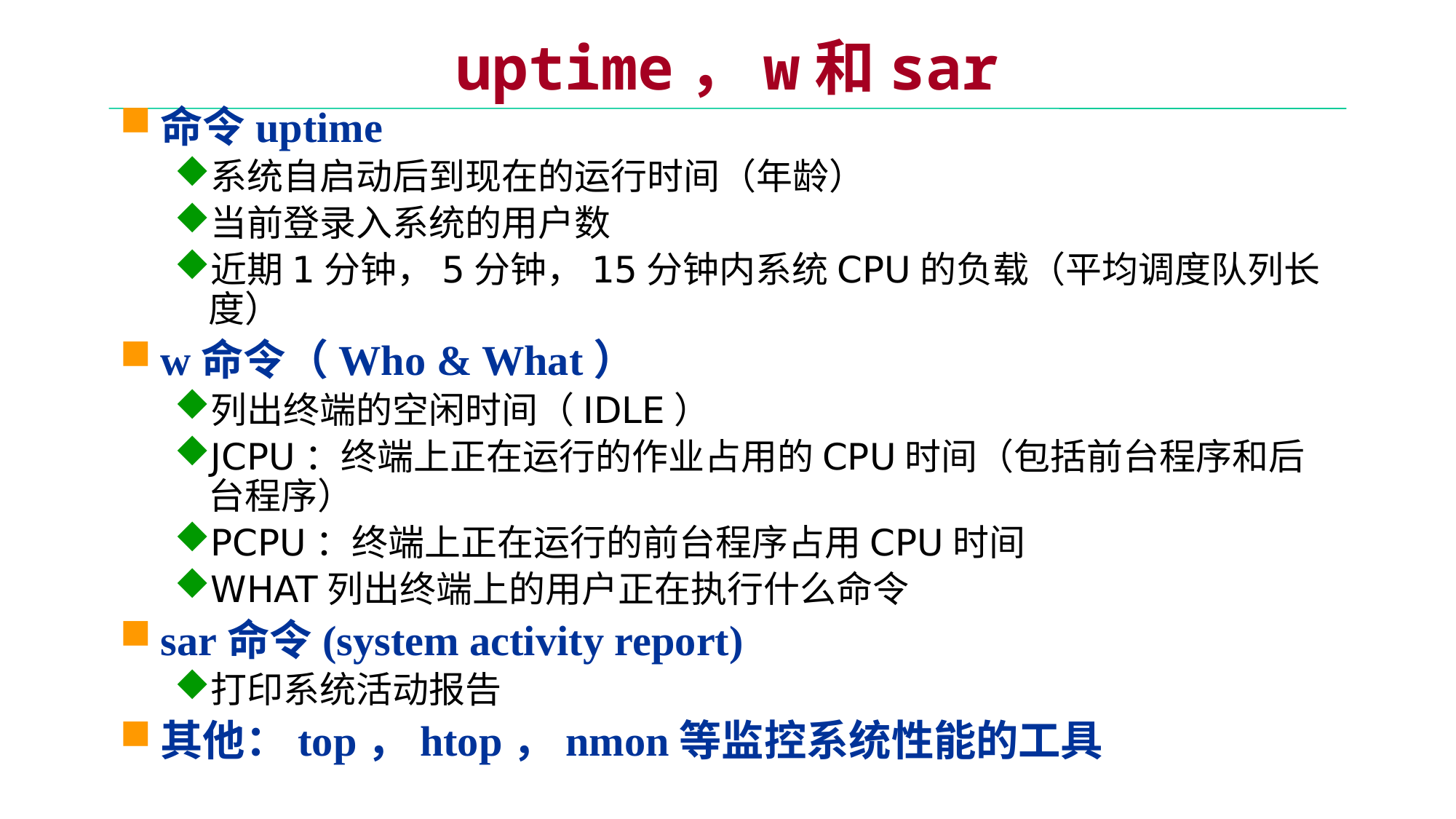

# uptime，w和sar
命令uptime
系统自启动后到现在的运行时间（年龄）
当前登录入系统的用户数
近期1分钟，5分钟，15分钟内系统CPU的负载（平均调度队列长度）
w命令（Who & What）
列出终端的空闲时间（IDLE）
JCPU：终端上正在运行的作业占用的CPU时间（包括前台程序和后台程序）
PCPU：终端上正在运行的前台程序占用CPU时间
WHAT列出终端上的用户正在执行什么命令
sar命令(system activity report)
打印系统活动报告
其他：top，htop，nmon等监控系统性能的工具